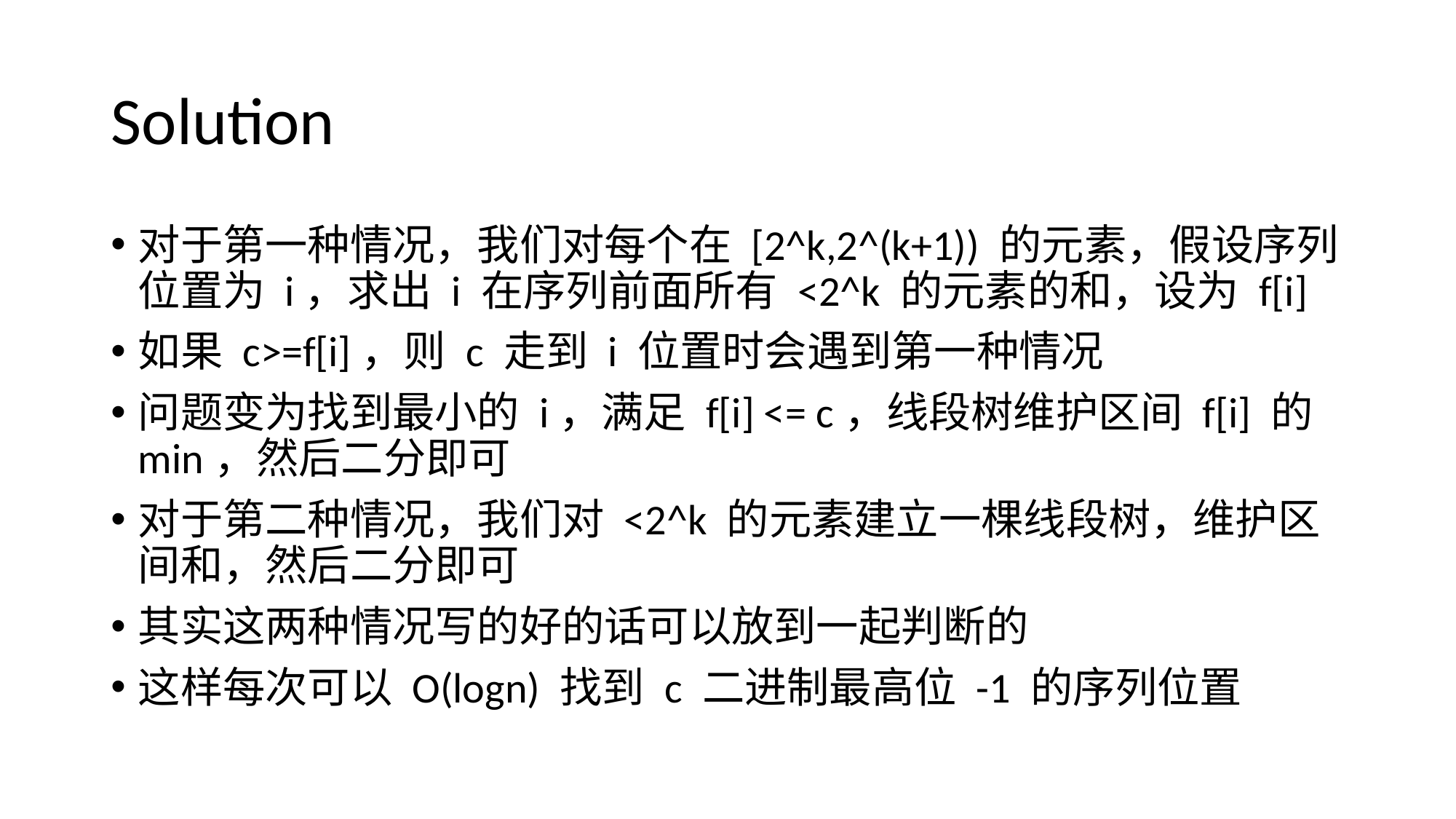

# Solution
对于第一种情况，我们对每个在 [2^k,2^(k+1)) 的元素，假设序列位置为 i，求出 i 在序列前面所有 <2^k 的元素的和，设为 f[i]
如果 c>=f[i]，则 c 走到 i 位置时会遇到第一种情况
问题变为找到最小的 i，满足 f[i] <= c，线段树维护区间 f[i] 的 min，然后二分即可
对于第二种情况，我们对 <2^k 的元素建立一棵线段树，维护区间和，然后二分即可
其实这两种情况写的好的话可以放到一起判断的
这样每次可以 O(logn) 找到 c 二进制最高位 -1 的序列位置